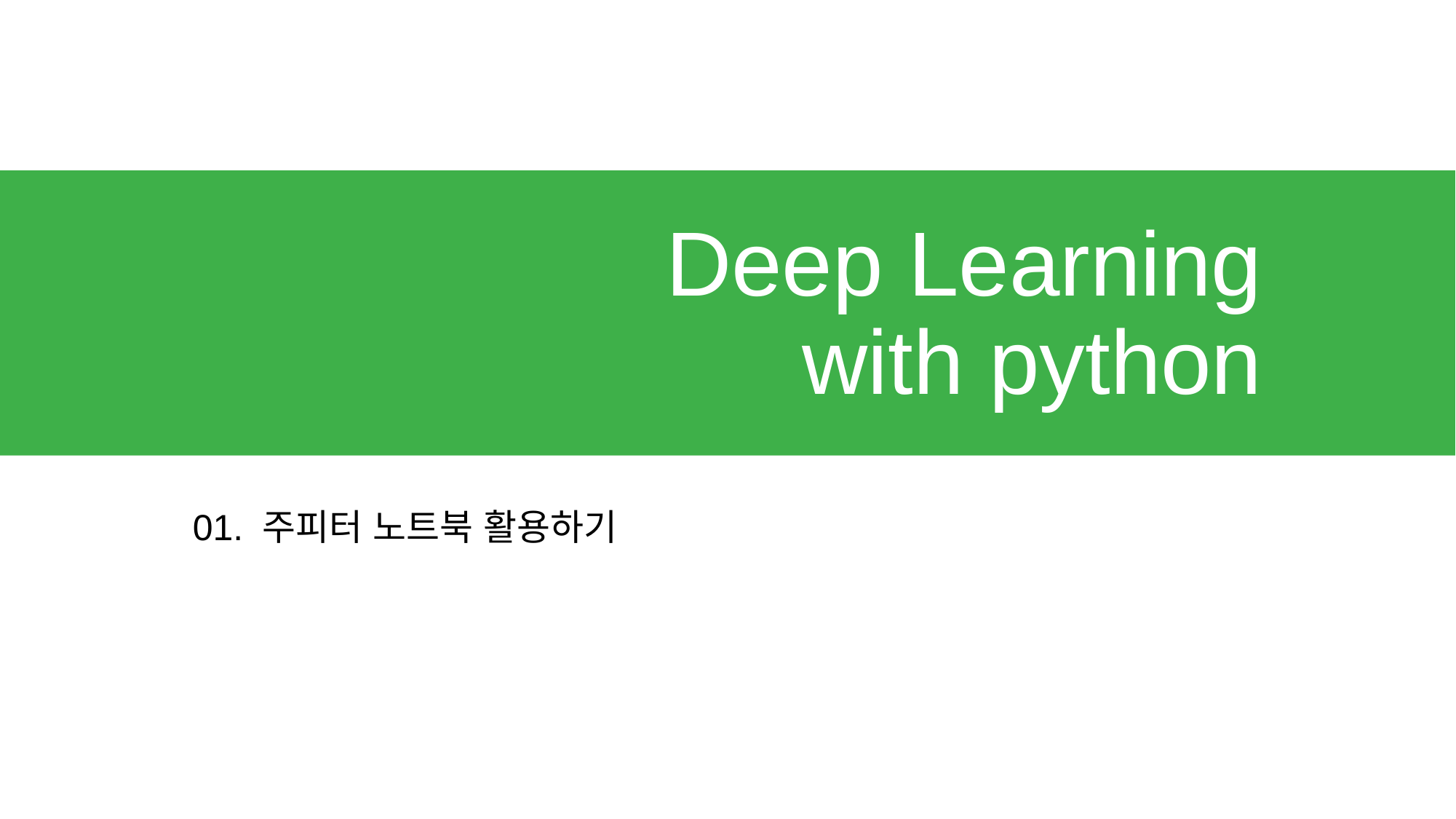

# Deep Learning with python

01. 주피터 노트북 활용하기